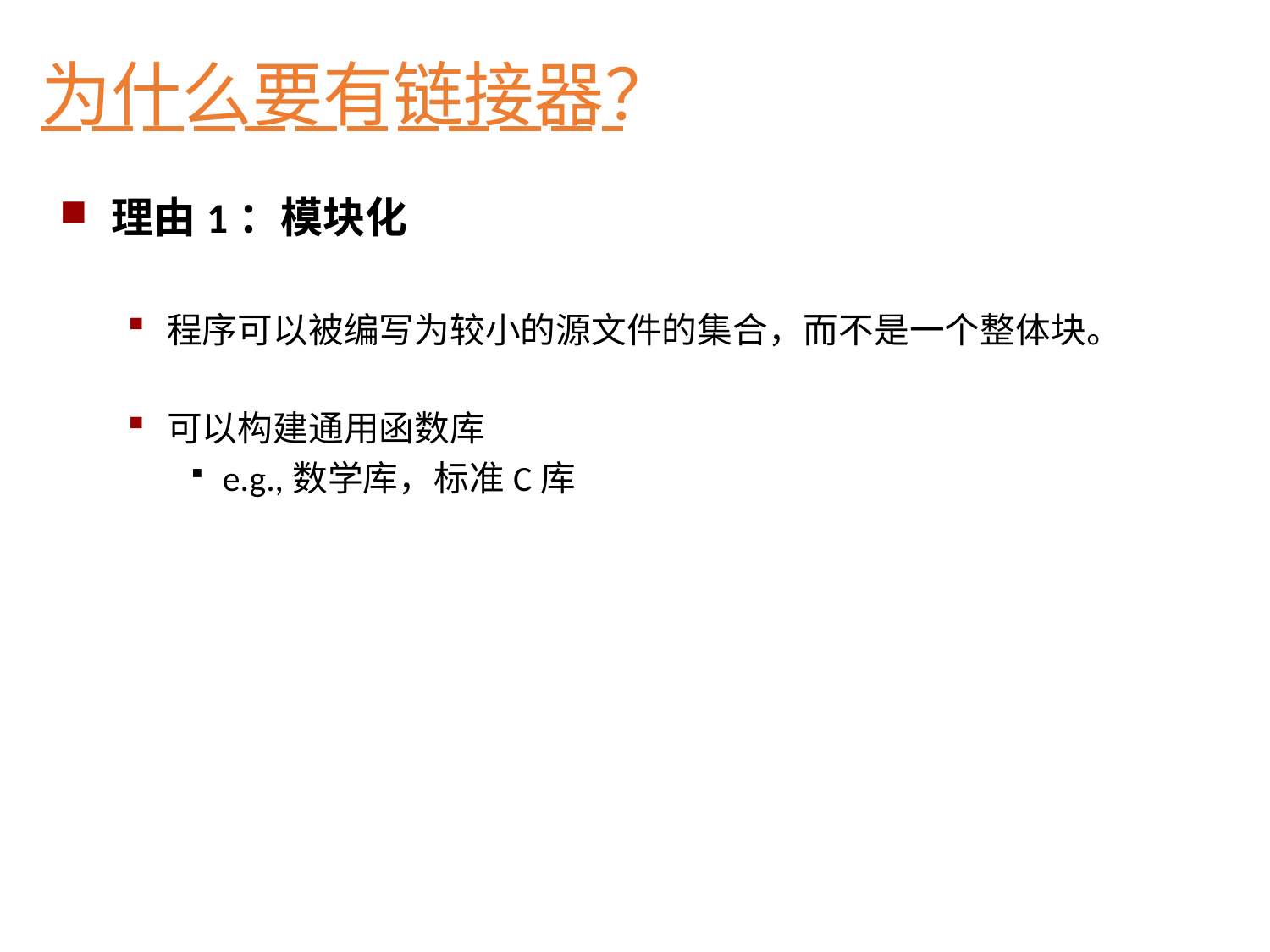

为什么要有链接器？
理由1：模块化

程序可以被编写为较小的源文件的集合，而不是一个整体块。

可以构建通用函数库
e.g.,数学库，标准C库